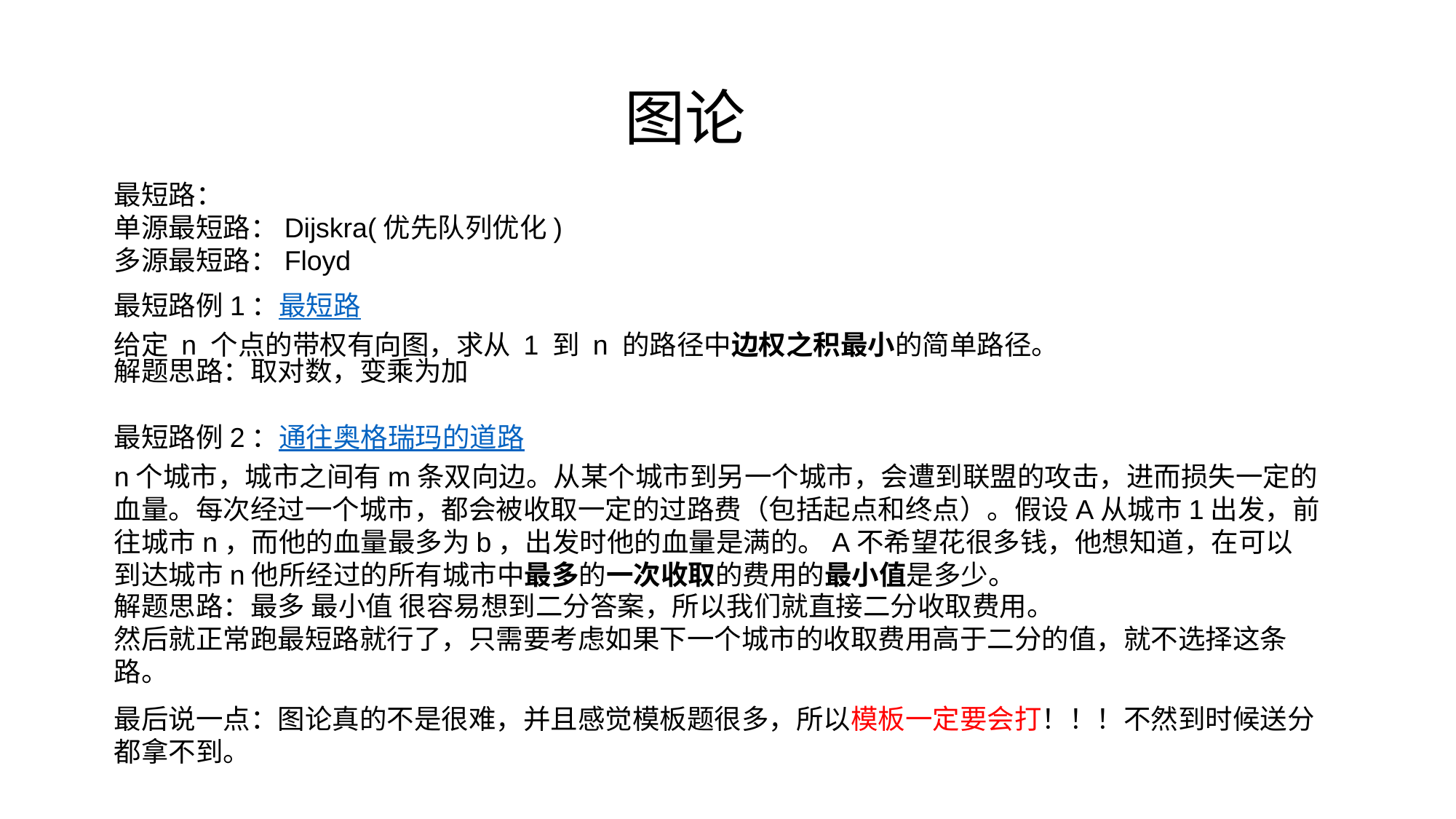

# 图论
最短路：
单源最短路：Dijskra(优先队列优化)
多源最短路：Floyd
最短路例1：最短路
给定 n 个点的带权有向图，求从 1 到 n 的路径中边权之积最小的简单路径。
解题思路：取对数，变乘为加
最短路例2：通往奥格瑞玛的道路
n个城市，城市之间有m条双向边。从某个城市到另一个城市，会遭到联盟的攻击，进而损失一定的血量。每次经过一个城市，都会被收取一定的过路费（包括起点和终点）。假设A从城市1出发，前往城市n，而他的血量最多为b，出发时他的血量是满的。A不希望花很多钱，他想知道，在可以到达城市n他所经过的所有城市中最多的一次收取的费用的最小值是多少。

解题思路：最多 最小值 很容易想到二分答案，所以我们就直接二分收取费用。
然后就正常跑最短路就行了，只需要考虑如果下一个城市的收取费用高于二分的值，就不选择这条路。
最后说一点：图论真的不是很难，并且感觉模板题很多，所以模板一定要会打！！！不然到时候送分都拿不到。